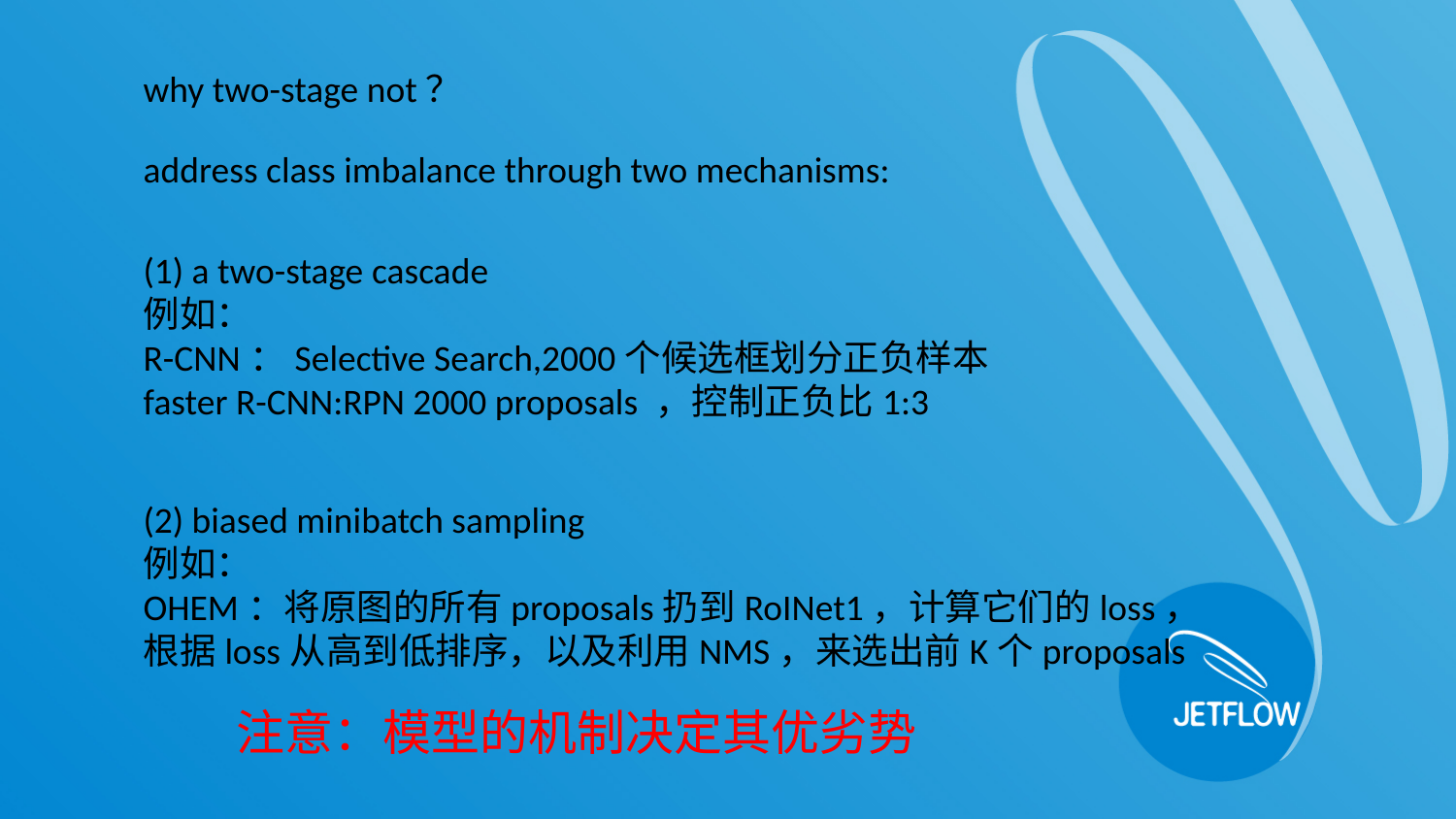

why two-stage not？
address class imbalance through two mechanisms:
(1) a two-stage cascade
例如：
R-CNN：Selective Search,2000个候选框划分正负样本
faster R-CNN:RPN 2000 proposals ，控制正负比1:3
(2) biased minibatch sampling
例如：
OHEM：将原图的所有proposals扔到RoINet1，计算它们的loss，根据loss从高到低排序，以及利用NMS，来选出前K个proposals
注意：模型的机制决定其优劣势